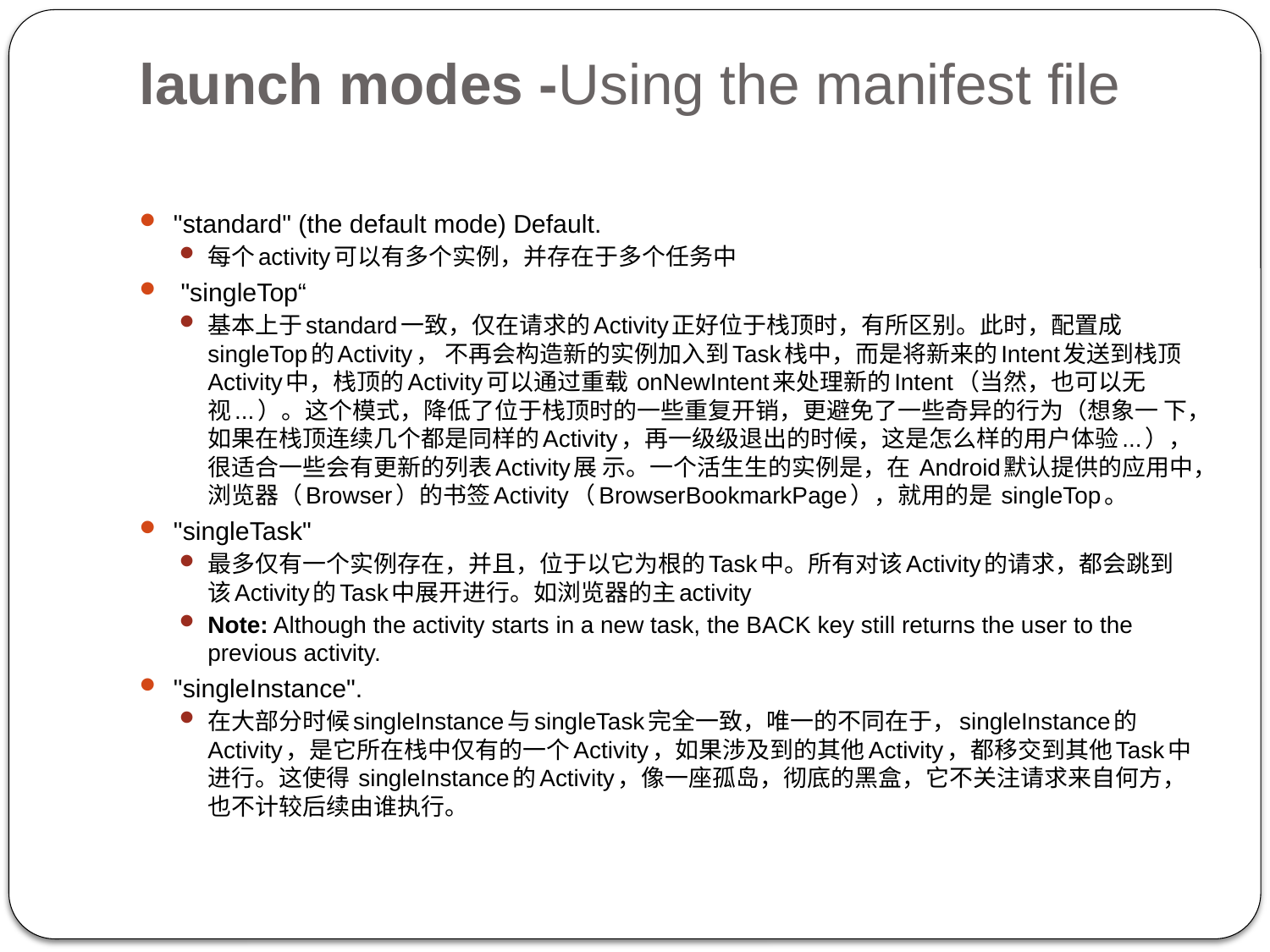

# launch modes -Using the manifest file
"standard" (the default mode) Default.
每个activity可以有多个实例，并存在于多个任务中
 "singleTop“
基本上于standard一致，仅在请求的Activity正好位于栈顶时，有所区别。此时，配置成singleTop的Activity， 不再会构造新的实例加入到Task栈中，而是将新来的Intent发送到栈顶Activity中，栈顶的Activity可以通过重载 onNewIntent来处理新的Intent（当然，也可以无视...）。这个模式，降低了位于栈顶时的一些重复开销，更避免了一些奇异的行为（想象一 下，如果在栈顶连续几个都是同样的Activity，再一级级退出的时候，这是怎么样的用户体验...），很适合一些会有更新的列表Activity展 示。一个活生生的实例是，在 Android默认提供的应用中，浏览器（Browser）的书签Activity（BrowserBookmarkPage），就用的是 singleTop。
"singleTask"
最多仅有一个实例存在，并且，位于以它为根的Task中。所有对该Activity的请求，都会跳到该Activity的Task中展开进行。如浏览器的主activity
Note: Although the activity starts in a new task, the BACK key still returns the user to the previous activity.
"singleInstance".
在大部分时候singleInstance与singleTask完全一致，唯一的不同在于，singleInstance的 Activity，是它所在栈中仅有的一个Activity，如果涉及到的其他Activity，都移交到其他Task中进行。这使得 singleInstance的Activity，像一座孤岛，彻底的黑盒，它不关注请求来自何方，也不计较后续由谁执行。